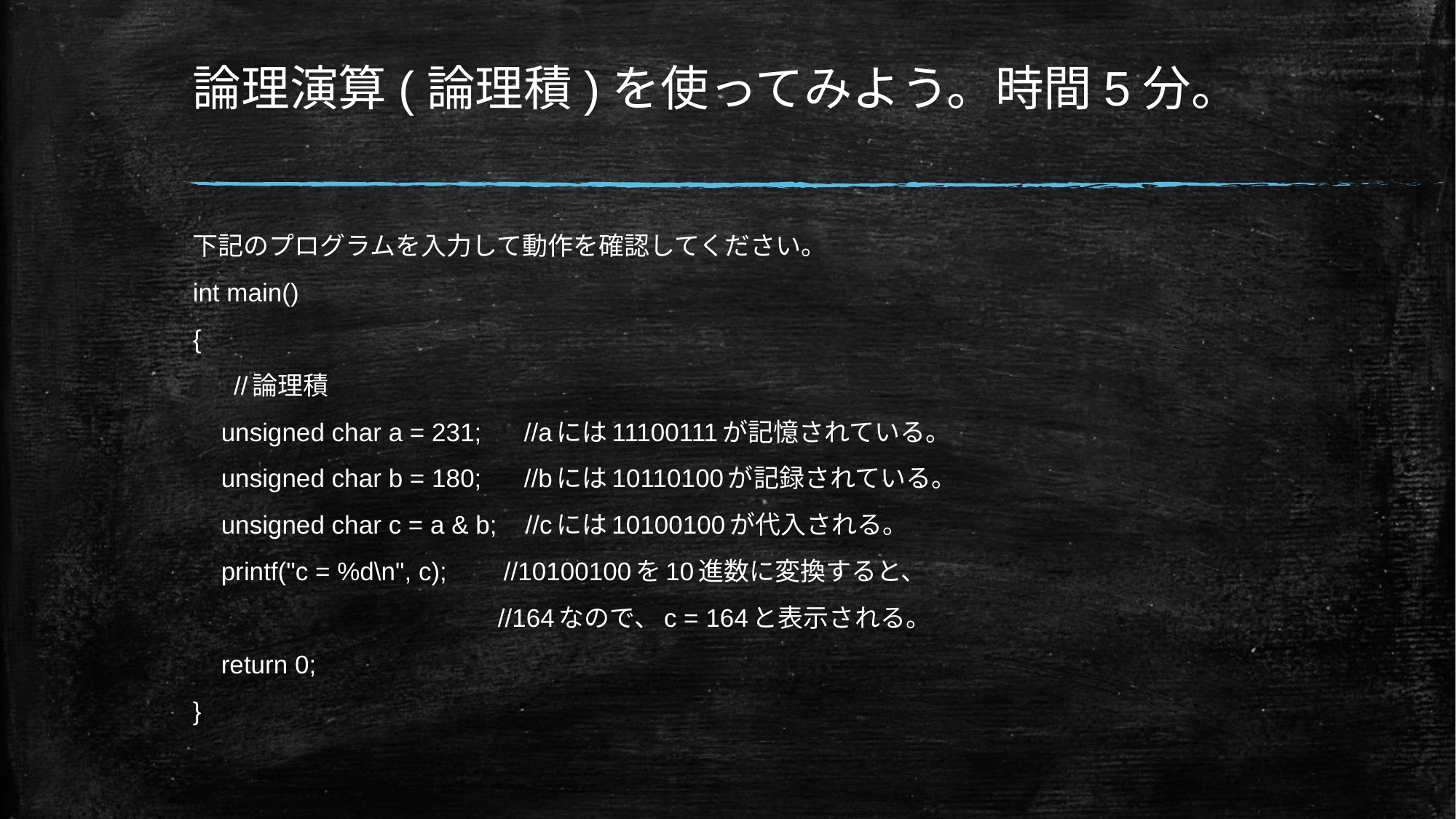

# 論理演算(論理積)を使ってみよう。時間5分。
下記のプログラムを入力して動作を確認してください。
int main()
{
　  //論理積
    unsigned char a = 231;      //aには11100111‬が記憶されている。
    unsigned char b = 180;      //bには10110100が記録されている。‬
    unsigned char c = a & b;    //cには10100100が代入される。
    printf("c = %d\n", c);        //10100100を10進数に変換すると、
                                           //164なので、c = 164と表示される。
    return 0;
}